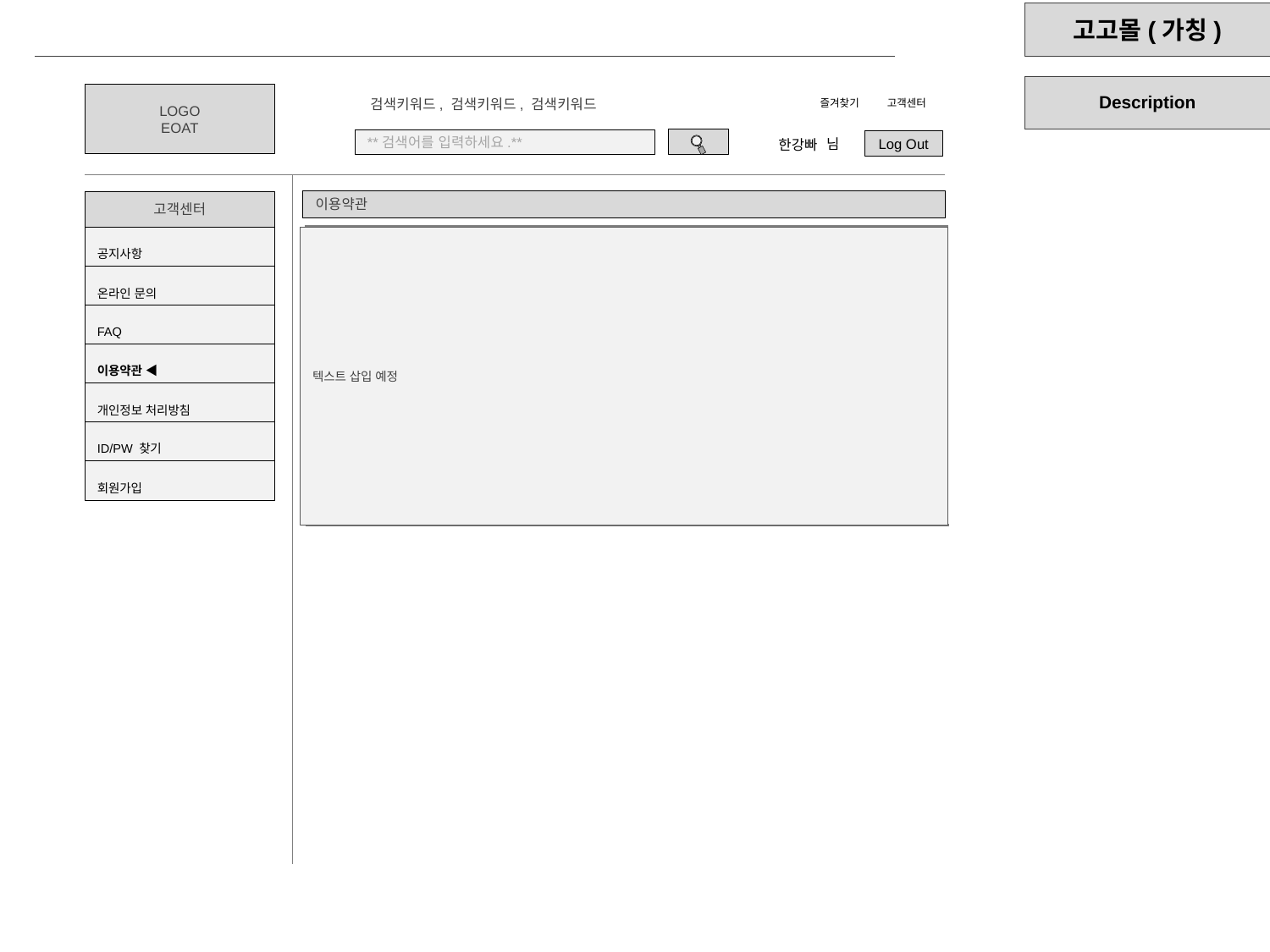

LOGO
EOAT
검색키워드, 검색키워드, 검색키워드
즐겨찾기
고객센터

님
**검색어를 입력하세요.**
Log Out
한강빠
이용약관
고객센터
공지사항
텍스트 삽입 예정
온라인 문의
FAQ
이용약관 ◀
개인정보 처리방침
ID/PW 찾기
회원가입